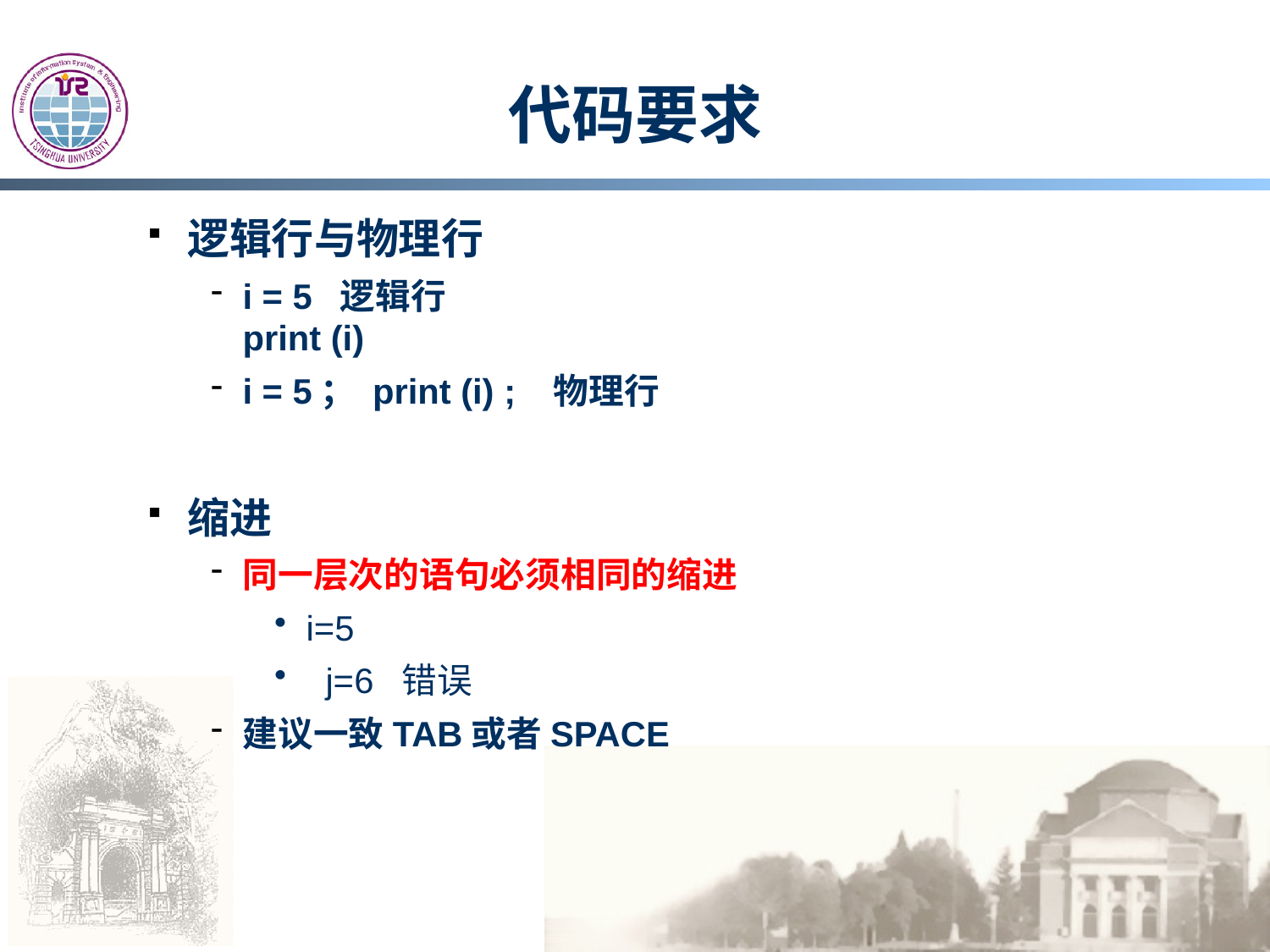

# 代码要求
逻辑行与物理行
i = 5  逻辑行
print (i)
i = 5； print (i) ;   物理行

缩进
同一层次的语句必须相同的缩进
i=5
  j=6  错误
建议一致TAB或者SPACE